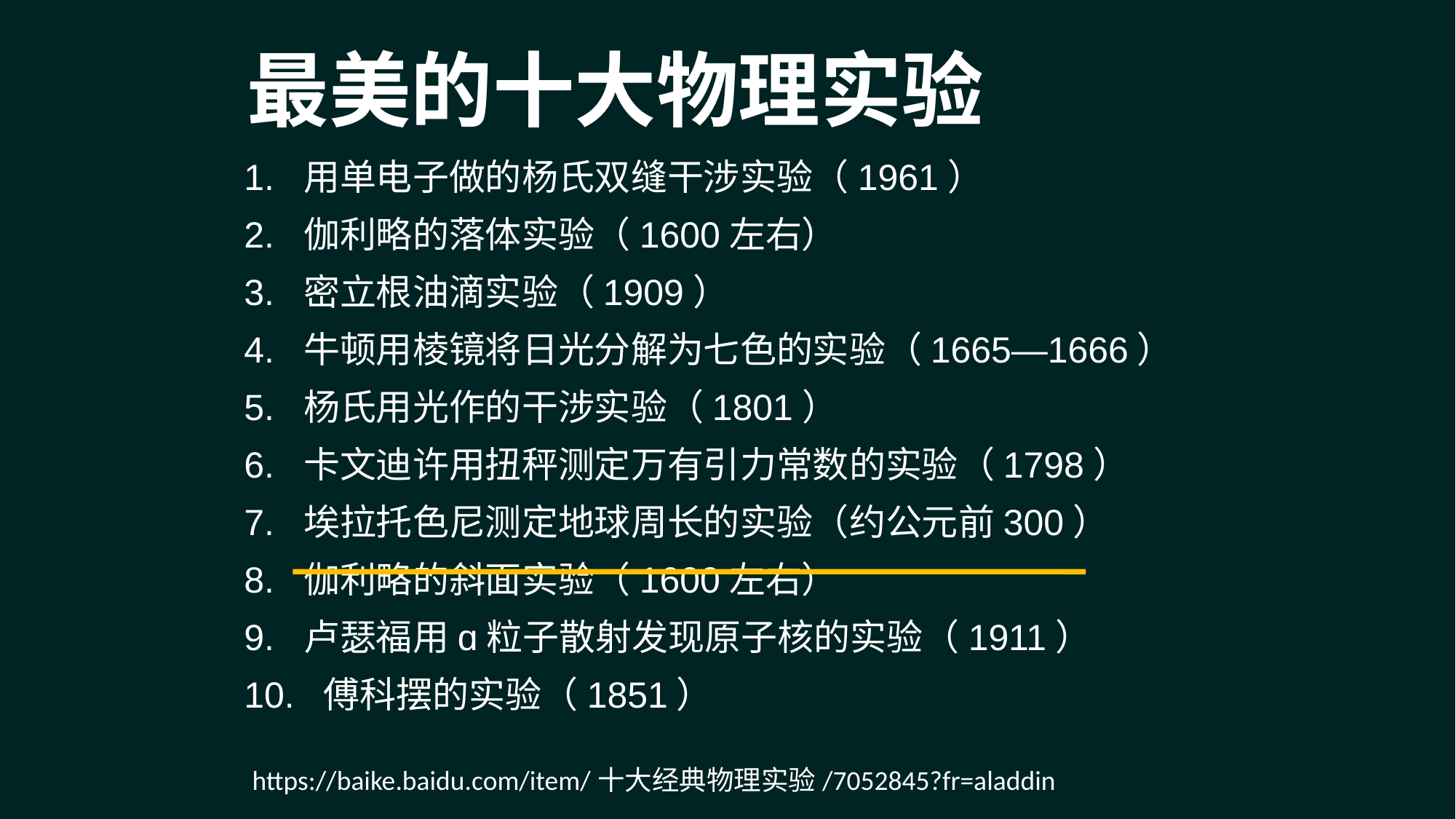

最美的十大物理实验
1.  用单电子做的杨氏双缝干涉实验（1961）
2.  伽利略的落体实验（1600左右）
3.  密立根油滴实验（1909）
4.  牛顿用棱镜将日光分解为七色的实验（1665—1666）
5.  杨氏用光作的干涉实验（1801）
6.  卡文迪许用扭秤测定万有引力常数的实验（1798）
7.  埃拉托色尼测定地球周长的实验（约公元前300）
8.  伽利略的斜面实验（1600左右）
9.  卢瑟福用ɑ粒子散射发现原子核的实验（1911）
10.  傅科摆的实验（1851）

https://baike.baidu.com/item/十大经典物理实验/7052845?fr=aladdin